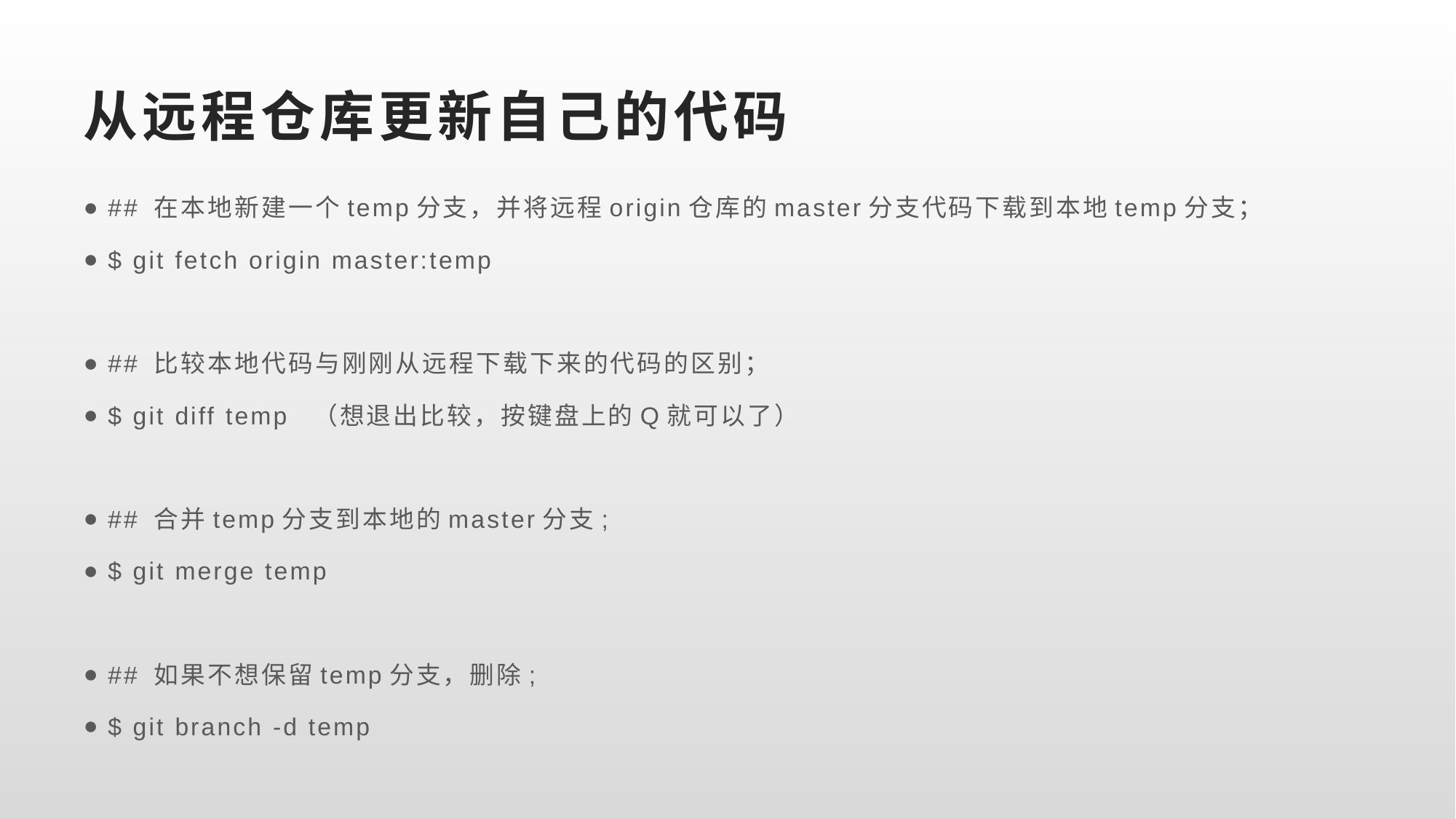

# 从远程仓库更新自己的代码
## 在本地新建一个temp分支，并将远程origin仓库的master分支代码下载到本地temp分支；
$ git fetch origin master:temp

## 比较本地代码与刚刚从远程下载下来的代码的区别；
$ git diff temp  （想退出比较，按键盘上的Q就可以了）

## 合并temp分支到本地的master分支;
$ git merge temp

## 如果不想保留temp分支，删除;
$ git branch -d temp